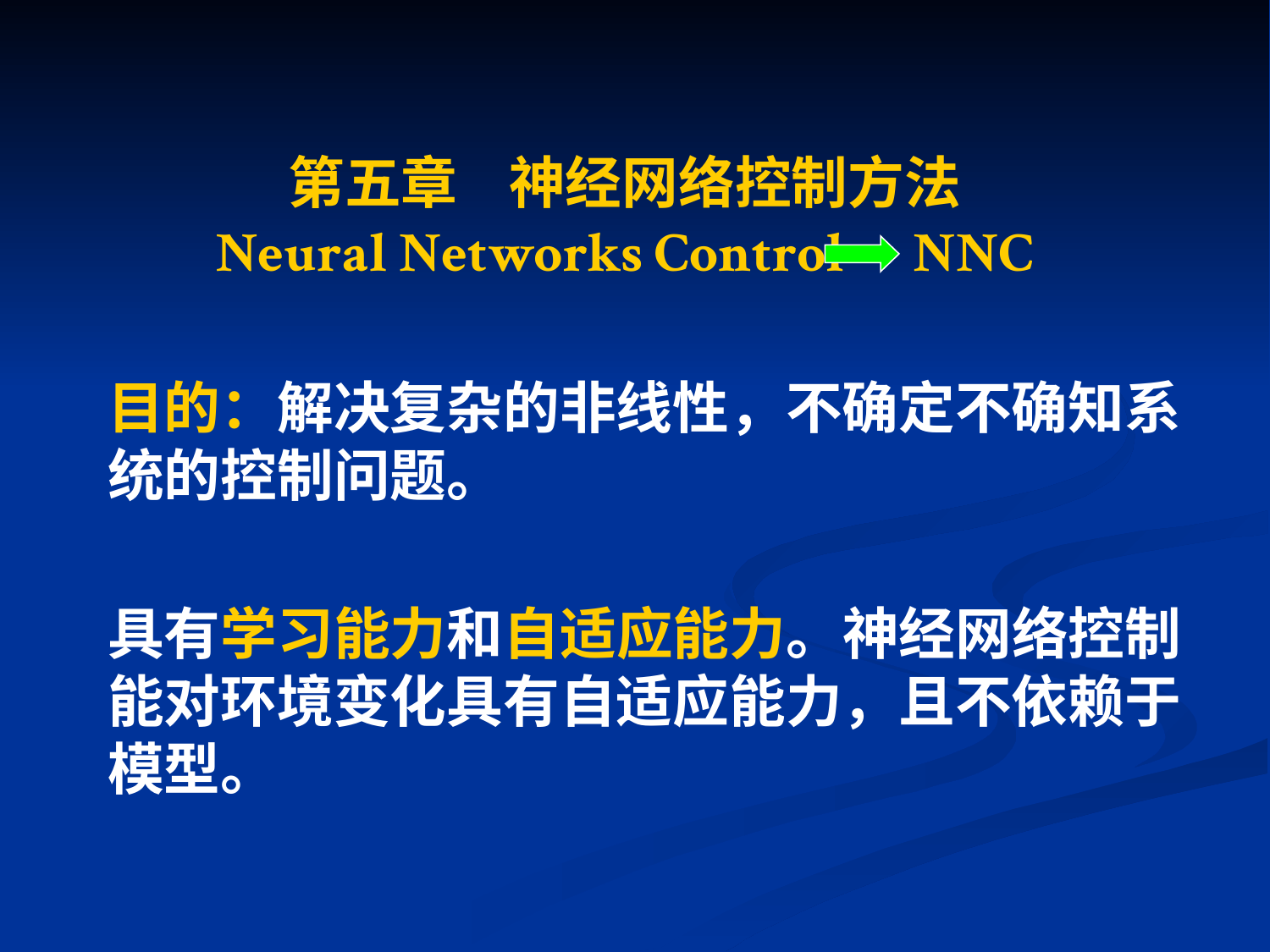

# 第五章    神经网络控制方法 Neural Networks Control      NNC

目的：解决复杂的非线性，不确定不确知系统的控制问题。

具有学习能力和自适应能力。神经网络控制能对环境变化具有自适应能力，且不依赖于模型。